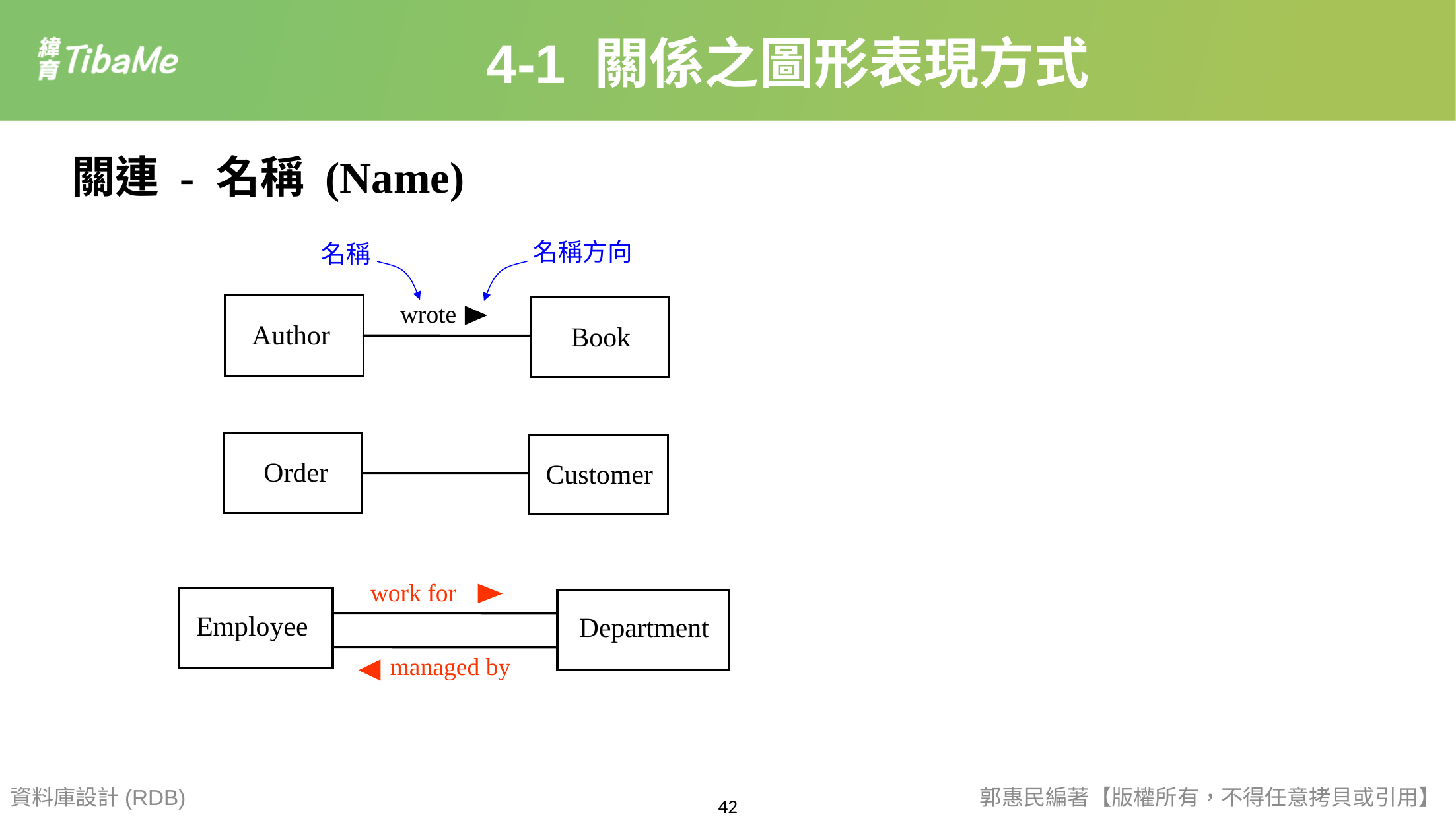

4-1 關係之圖形表現方式
關連 - 名稱 (Name)

名稱方向
名稱

wrote

Author
Book

Order
Customer

work for

Employee
Department

managed by

資料庫設計(RDB)
郭惠民編著【版權所有，不得任意拷貝或引用】